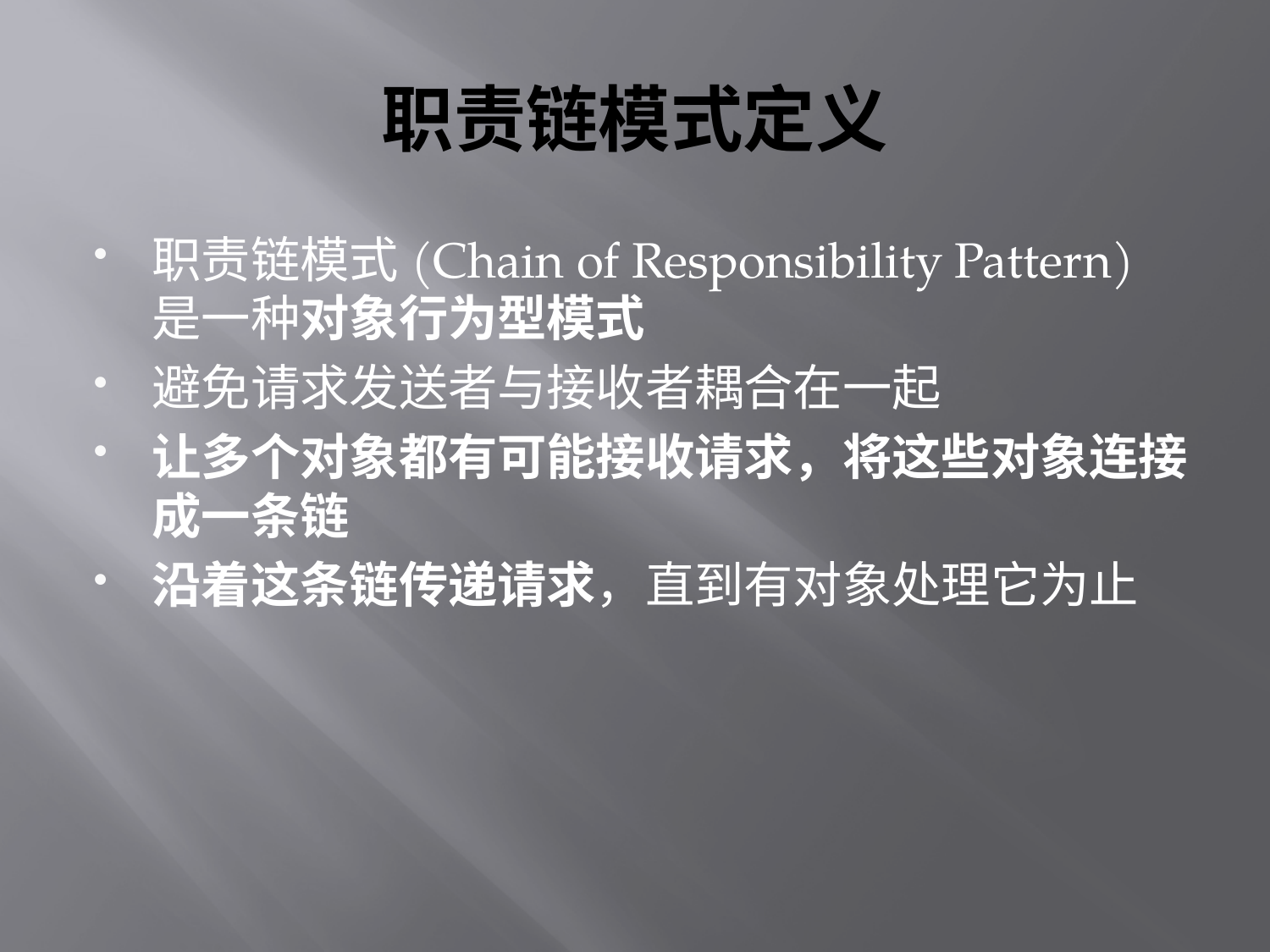

# 职责链模式定义
职责链模式(Chain of Responsibility Pattern)是一种对象行为型模式
避免请求发送者与接收者耦合在一起
让多个对象都有可能接收请求，将这些对象连接成一条链
沿着这条链传递请求，直到有对象处理它为止